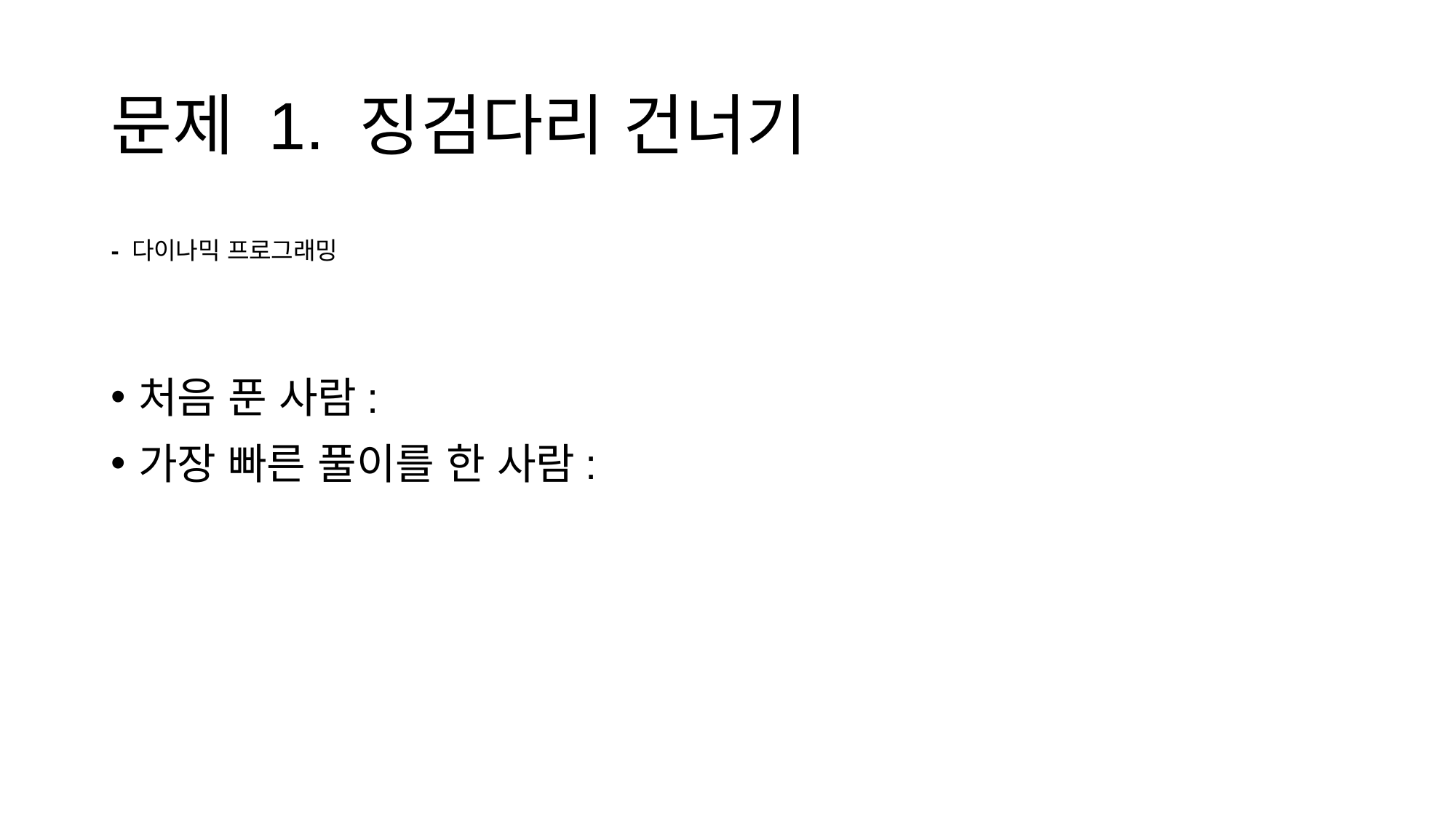

# 문제 1. 징검다리 건너기
- 다이나믹 프로그래밍

처음 푼 사람:
가장 빠른 풀이를 한 사람: